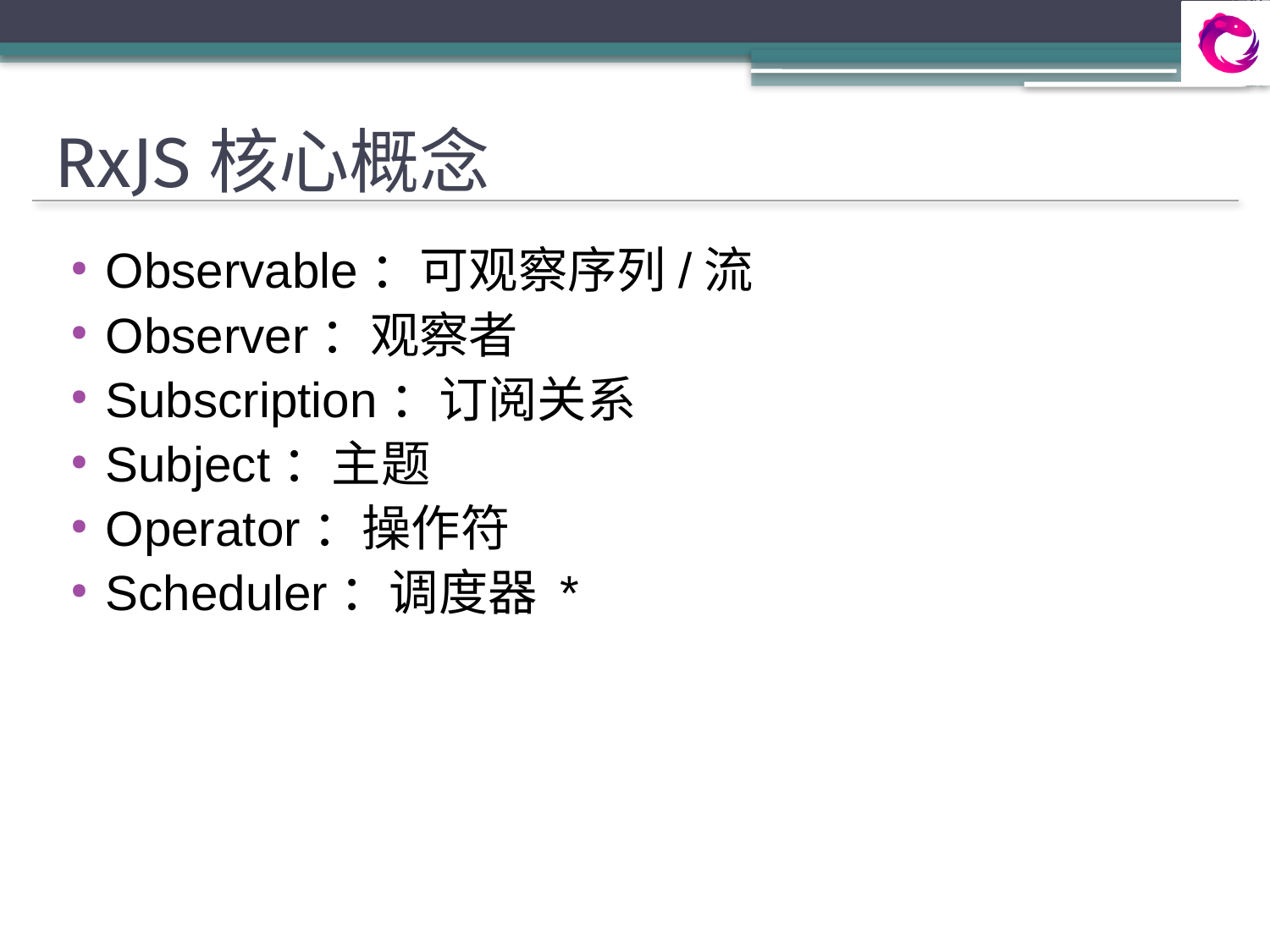

# RxJS核心概念
Observable：可观察序列/流
Observer：观察者
Subscription：订阅关系
Subject：主题
Operator：操作符
Scheduler：调度器 *